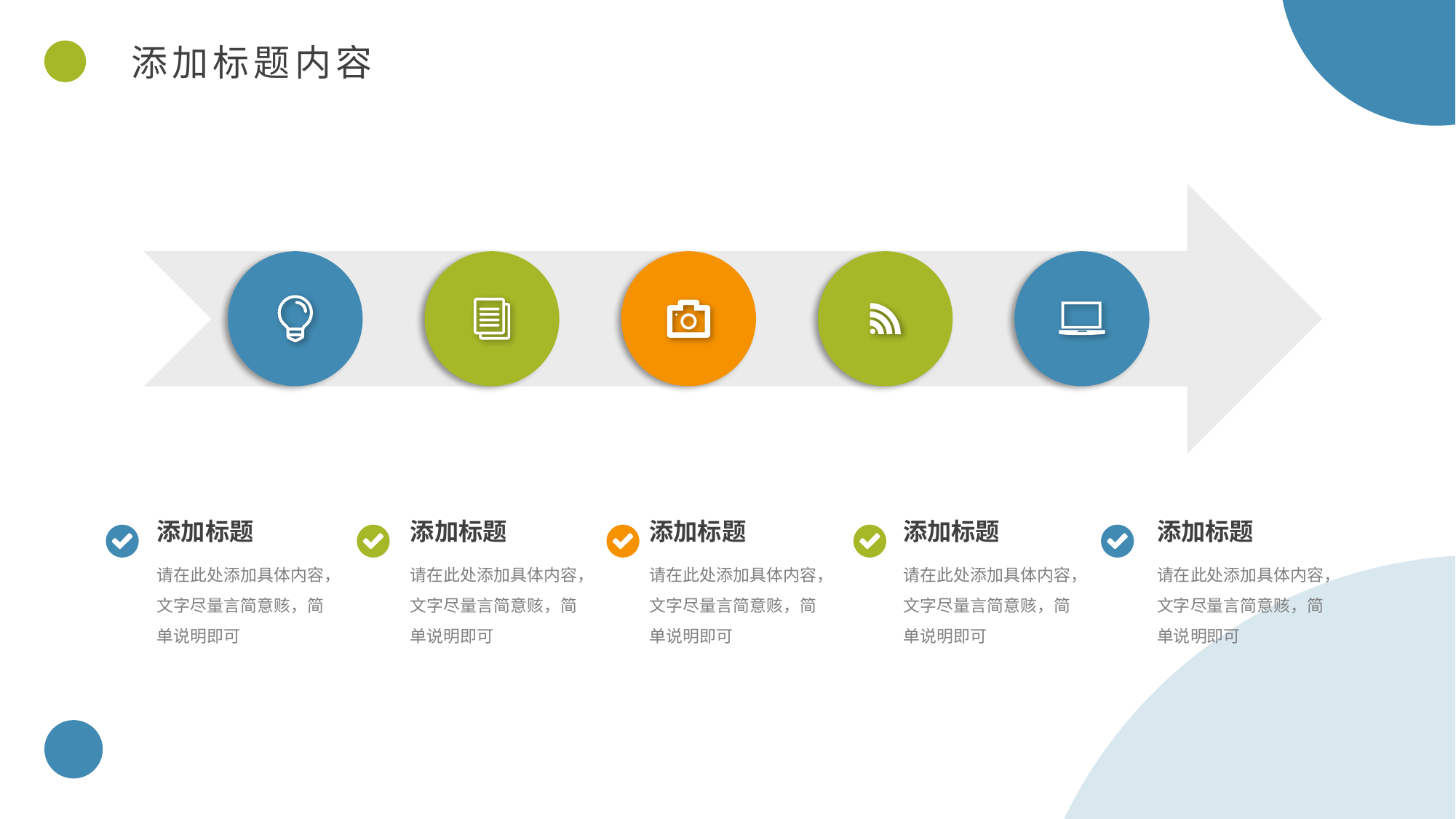

添加标题内容

添加标题
添加标题
添加标题
添加标题
添加标题

请在此处添加具体内容，文字尽量言简意赅，简单说明即可
请在此处添加具体内容，文字尽量言简意赅，简单说明即可
请在此处添加具体内容，文字尽量言简意赅，简单说明即可
请在此处添加具体内容，文字尽量言简意赅，简单说明即可
请在此处添加具体内容，文字尽量言简意赅，简单说明即可